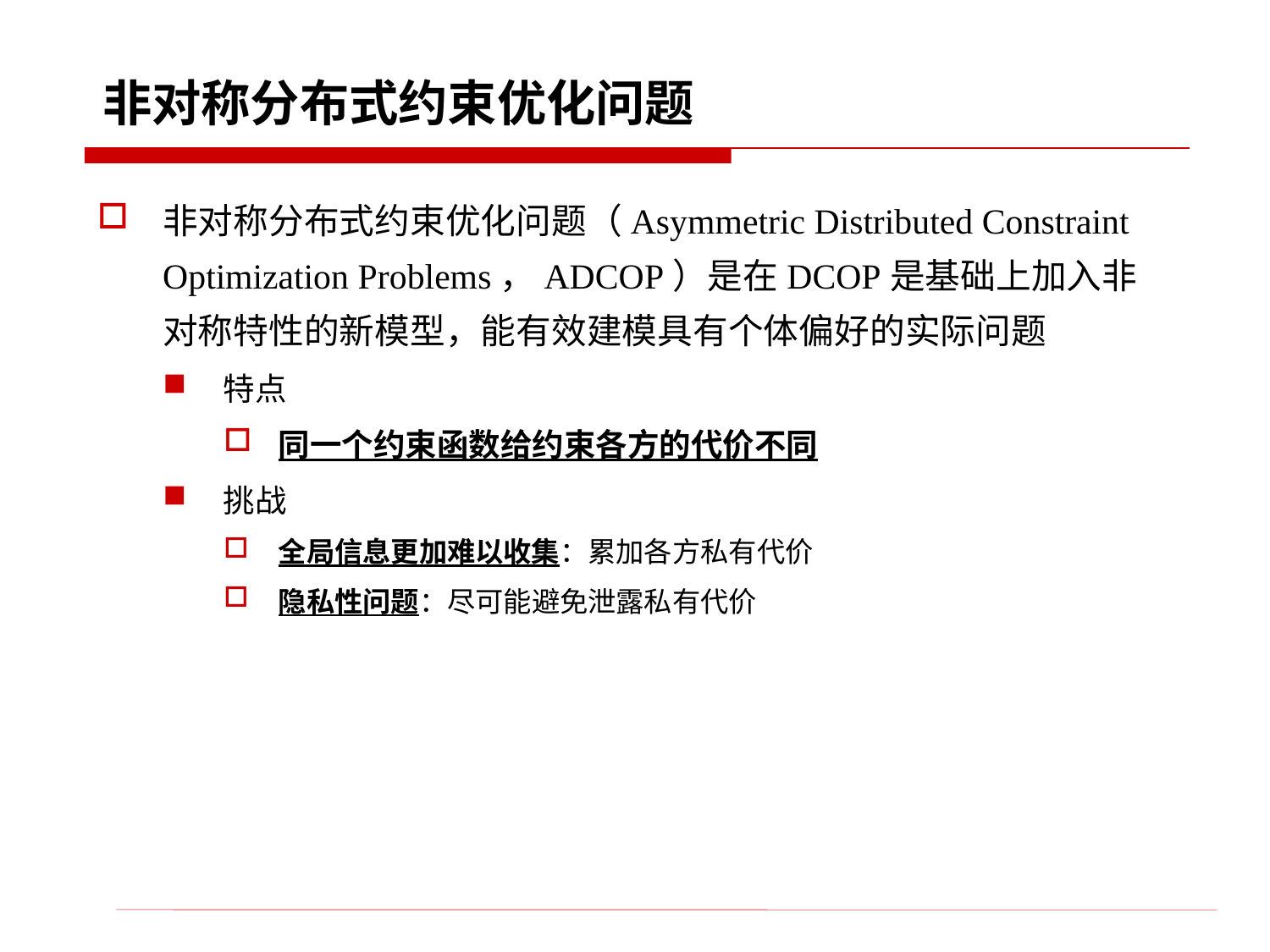

# 非对称分布式约束优化问题
非对称分布式约束优化问题（Asymmetric Distributed Constraint Optimization Problems，ADCOP）是在DCOP是基础上加入非对称特性的新模型，能有效建模具有个体偏好的实际问题
特点
同一个约束函数给约束各方的代价不同
挑战
全局信息更加难以收集：累加各方私有代价
隐私性问题：尽可能避免泄露私有代价